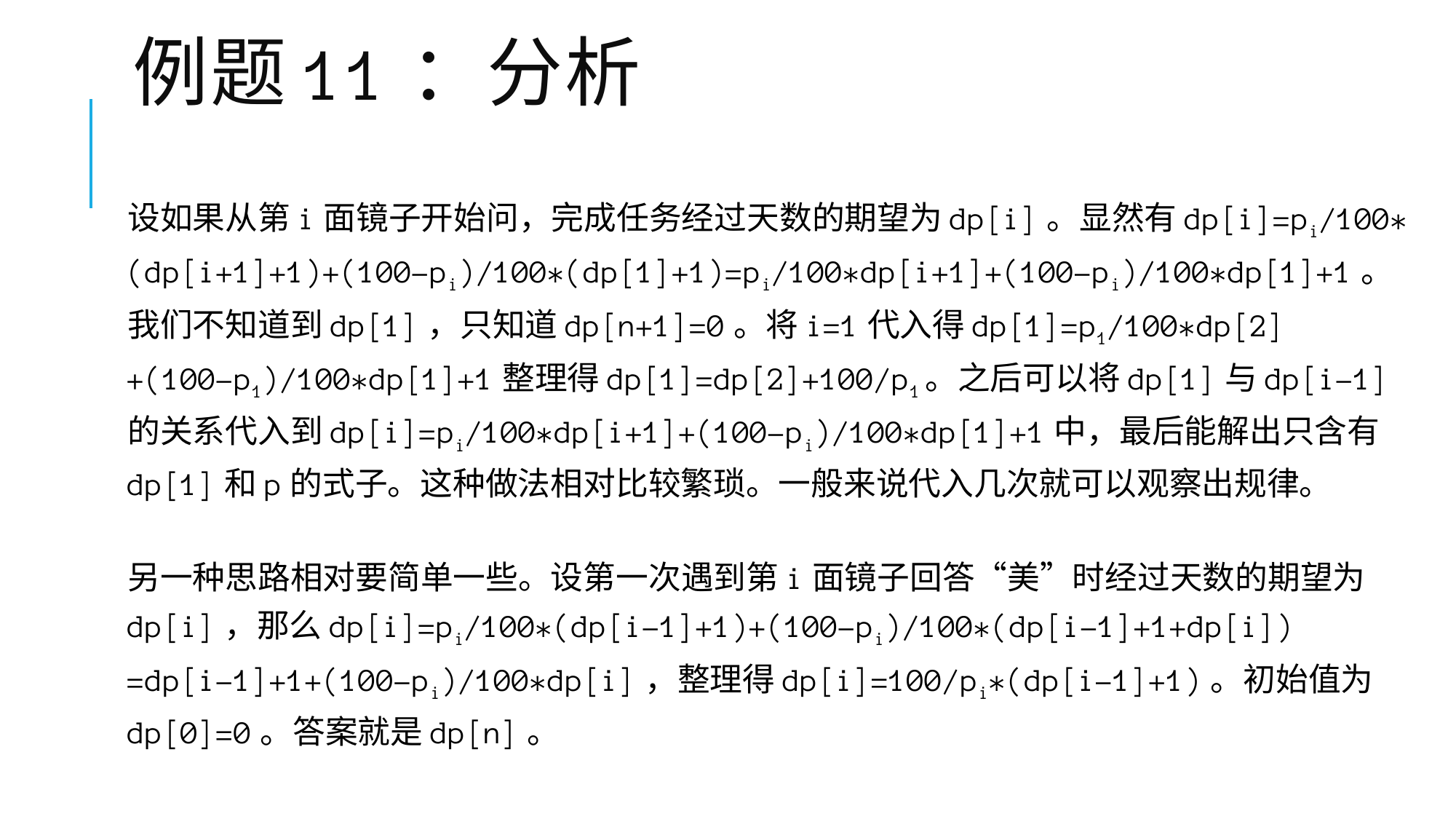

# 例题11：分析
设如果从第i面镜子开始问，完成任务经过天数的期望为dp[i]。显然有dp[i]=pi/100*
(dp[i+1]+1)+(100-pi)/100*(dp[1]+1)=pi/100*dp[i+1]+(100-pi)/100*dp[1]+1。我们不知道到dp[1]，只知道dp[n+1]=0。将i=1代入得dp[1]=p1/100*dp[2]
+(100-p1)/100*dp[1]+1整理得dp[1]=dp[2]+100/p1。之后可以将dp[1]与dp[i-1]的关系代入到dp[i]=pi/100*dp[i+1]+(100-pi)/100*dp[1]+1中，最后能解出只含有dp[1]和p的式子。这种做法相对比较繁琐。一般来说代入几次就可以观察出规律。

另一种思路相对要简单一些。设第一次遇到第i面镜子回答“美”时经过天数的期望为dp[i]，那么dp[i]=pi/100*(dp[i-1]+1)+(100-pi)/100*(dp[i-1]+1+dp[i])
=dp[i-1]+1+(100-pi)/100*dp[i]，整理得dp[i]=100/pi*(dp[i-1]+1)。初始值为dp[0]=0。答案就是dp[n]。